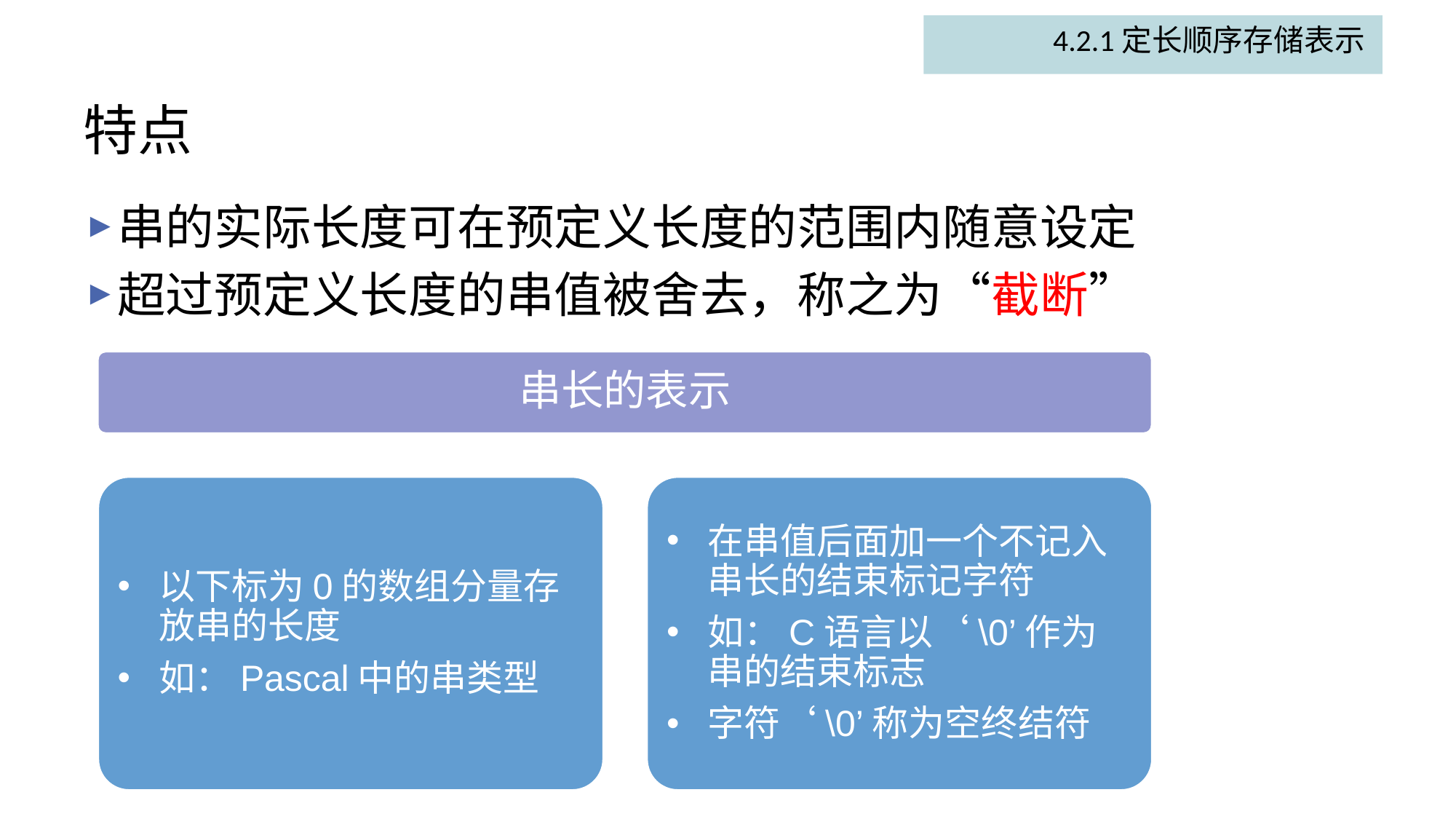

4.2.1定长顺序存储表示

# 特点
串的实际长度可在预定义长度的范围内随意设定
超过预定义长度的串值被舍去，称之为“截断”
串长的表示
以下标为0的数组分量存放串的长度
如：Pascal中的串类型
在串值后面加一个不记入串长的结束标记字符
如：C语言以‘\0’作为串的结束标志
字符‘\0’称为空终结符